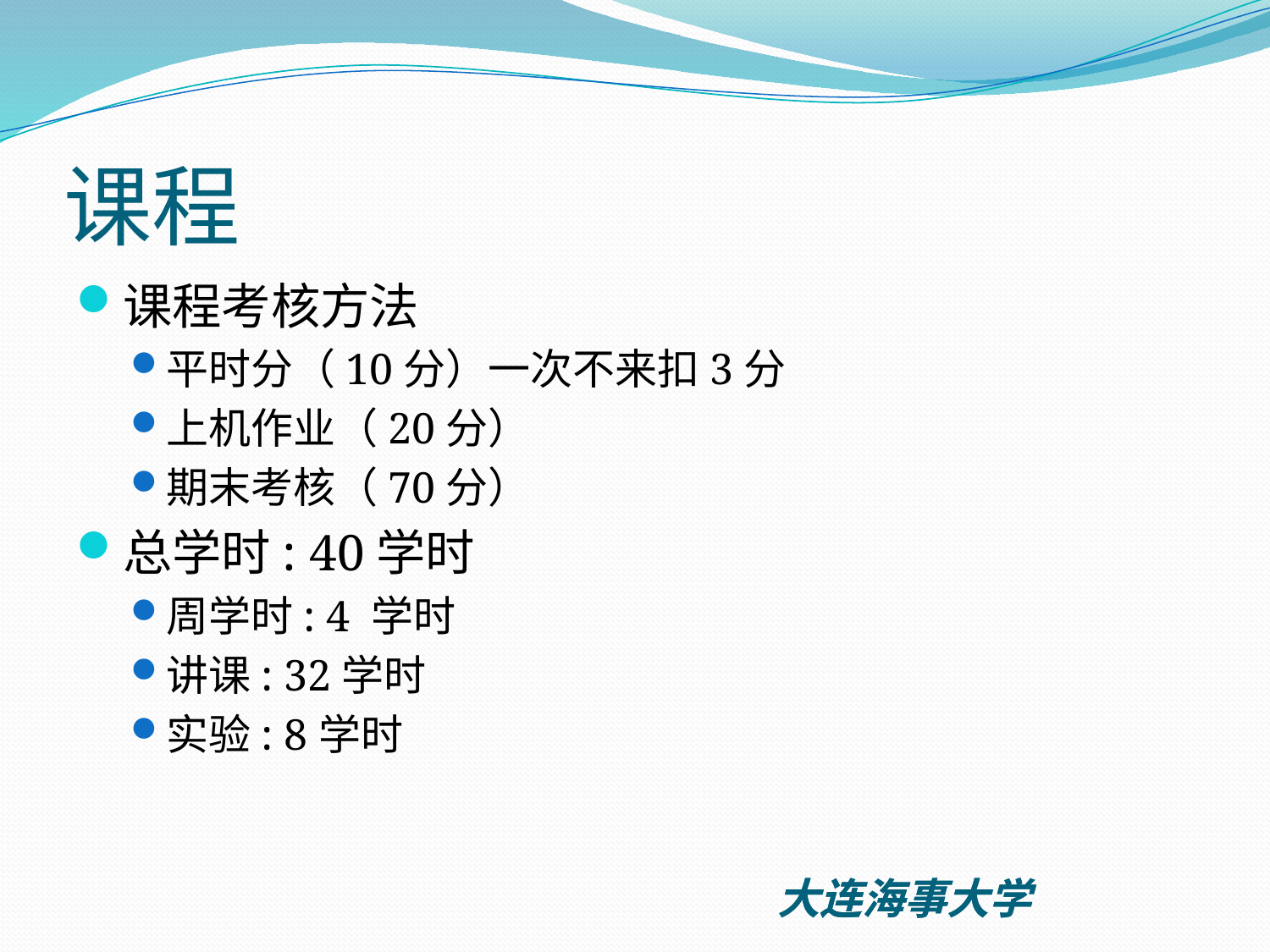

# 课程
课程考核方法
平时分（10分）一次不来扣3分
上机作业（20分）
期末考核（70分）
总学时: 40学时
周学时: 4 学时
讲课: 32学时
实验: 8学时